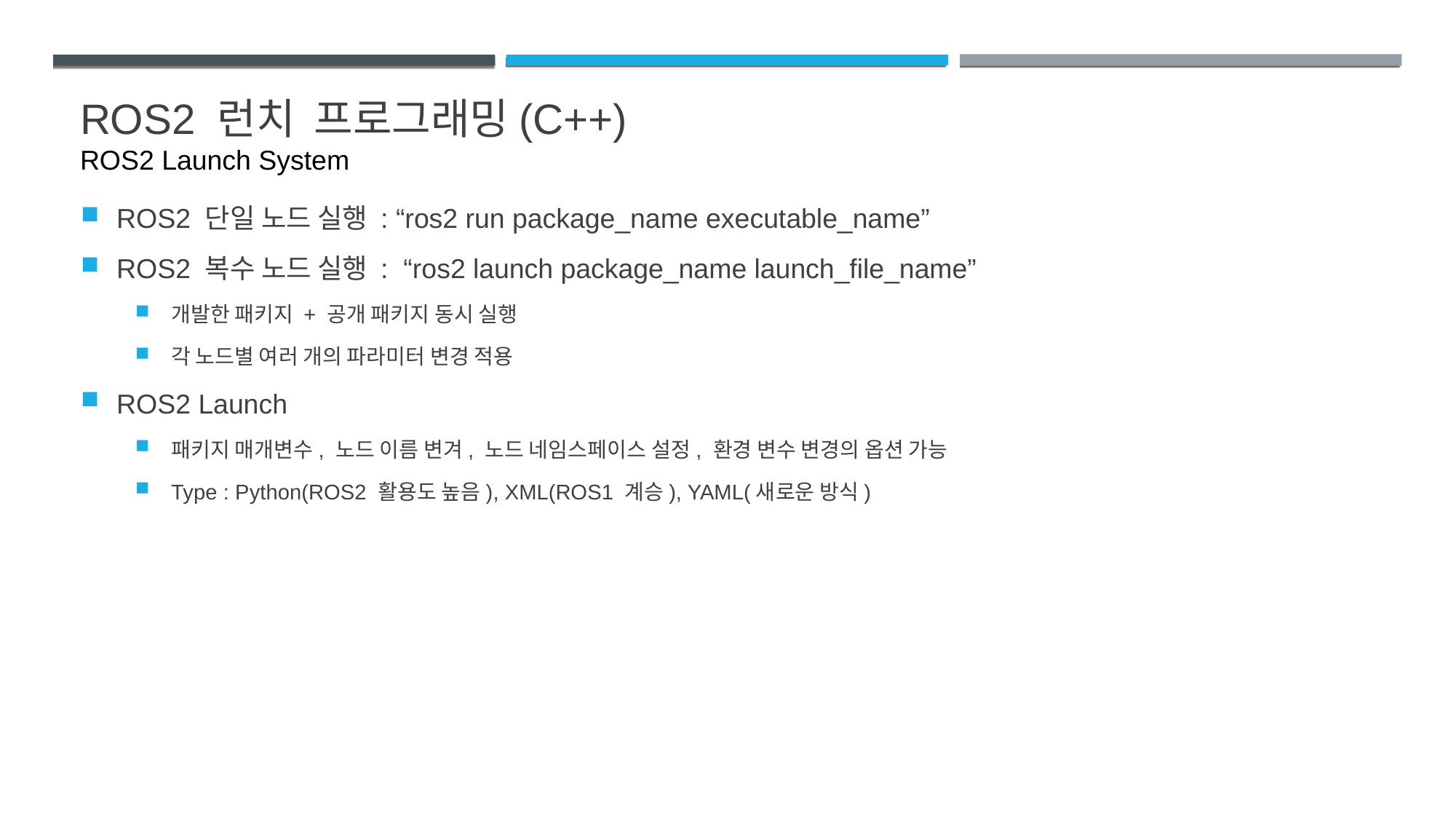

ROS2 런치  프로그래밍(C++)
ROS2 Launch System

ROS2 단일 노드 실행 : “ros2 run package_name executable_name”
ROS2 복수 노드 실행 :  “ros2 launch package_name launch_file_name”
개발한 패키지 + 공개 패키지 동시 실행
각 노드별 여러 개의 파라미터 변경 적용
ROS2 Launch
패키지 매개변수, 노드 이름 변겨, 노드 네임스페이스 설정, 환경 변수 변경의 옵션 가능
Type : Python(ROS2 활용도 높음), XML(ROS1 계승), YAML(새로운 방식)